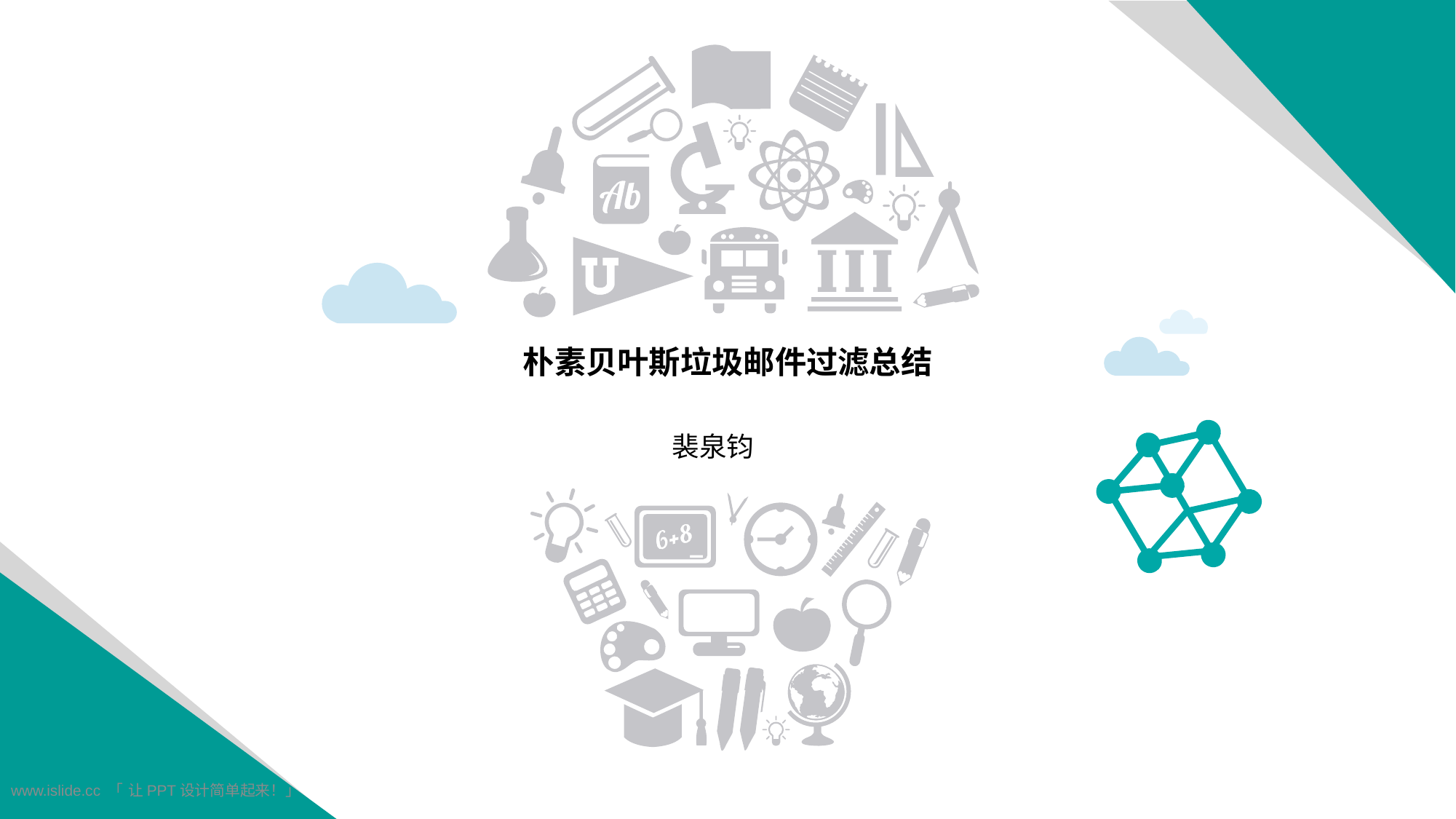

# 朴素贝叶斯垃圾邮件过滤总结
裴泉钧
www.islide.cc 「 让PPT设计简单起来！」
1